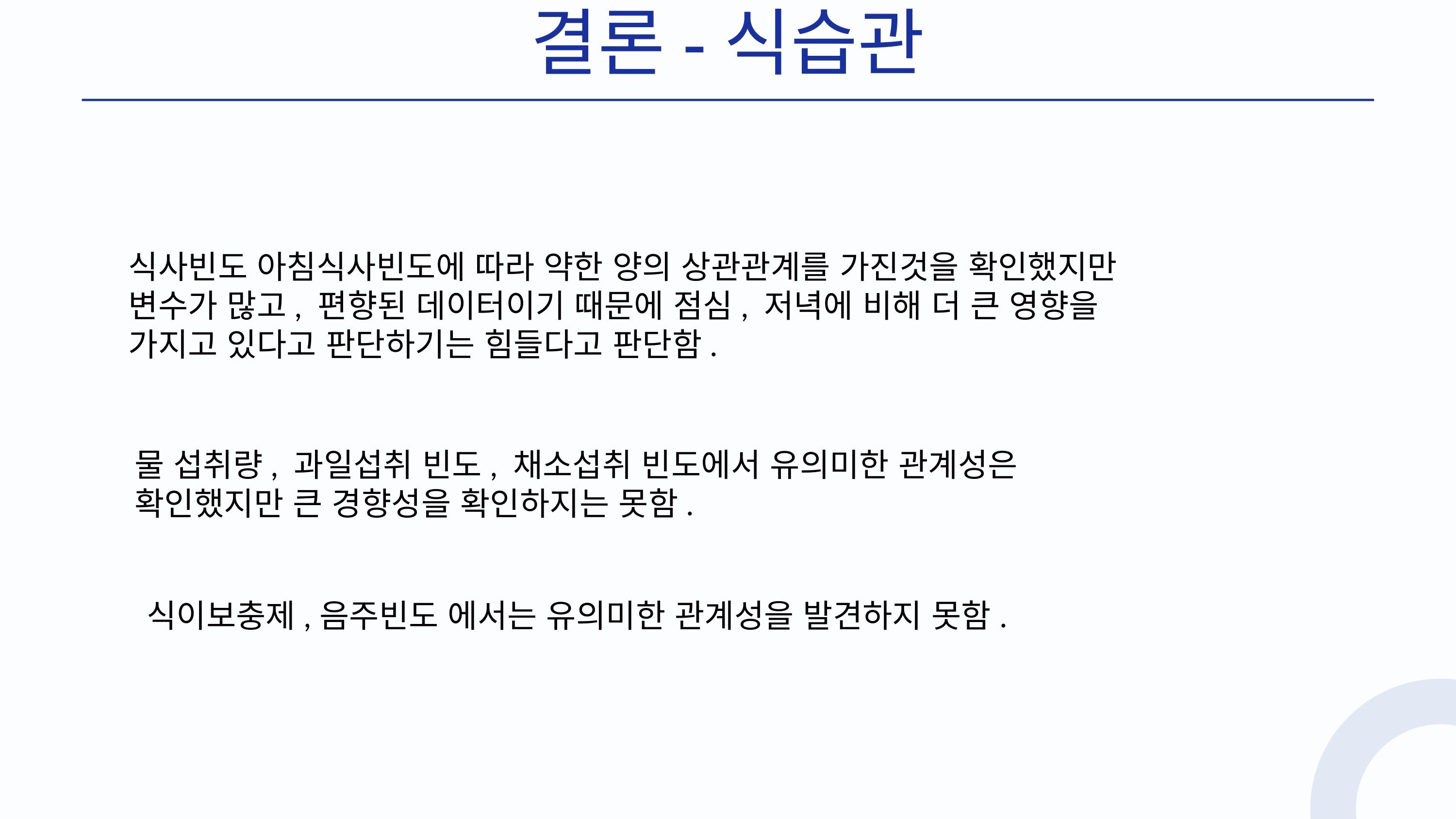

결론-식습관

식사빈도 아침식사빈도에 따라 약한 양의 상관관계를 가진것을 확인했지만 변수가 많고, 편향된 데이터이기 때문에 점심, 저녁에 비해 더 큰 영향을 가지고 있다고 판단하기는 힘들다고 판단함.
물 섭취량, 과일섭취 빈도, 채소섭취 빈도에서 유의미한 관계성은 확인했지만 큰 경향성을 확인하지는 못함.
식이보충제,음주빈도 에서는 유의미한 관계성을 발견하지 못함.